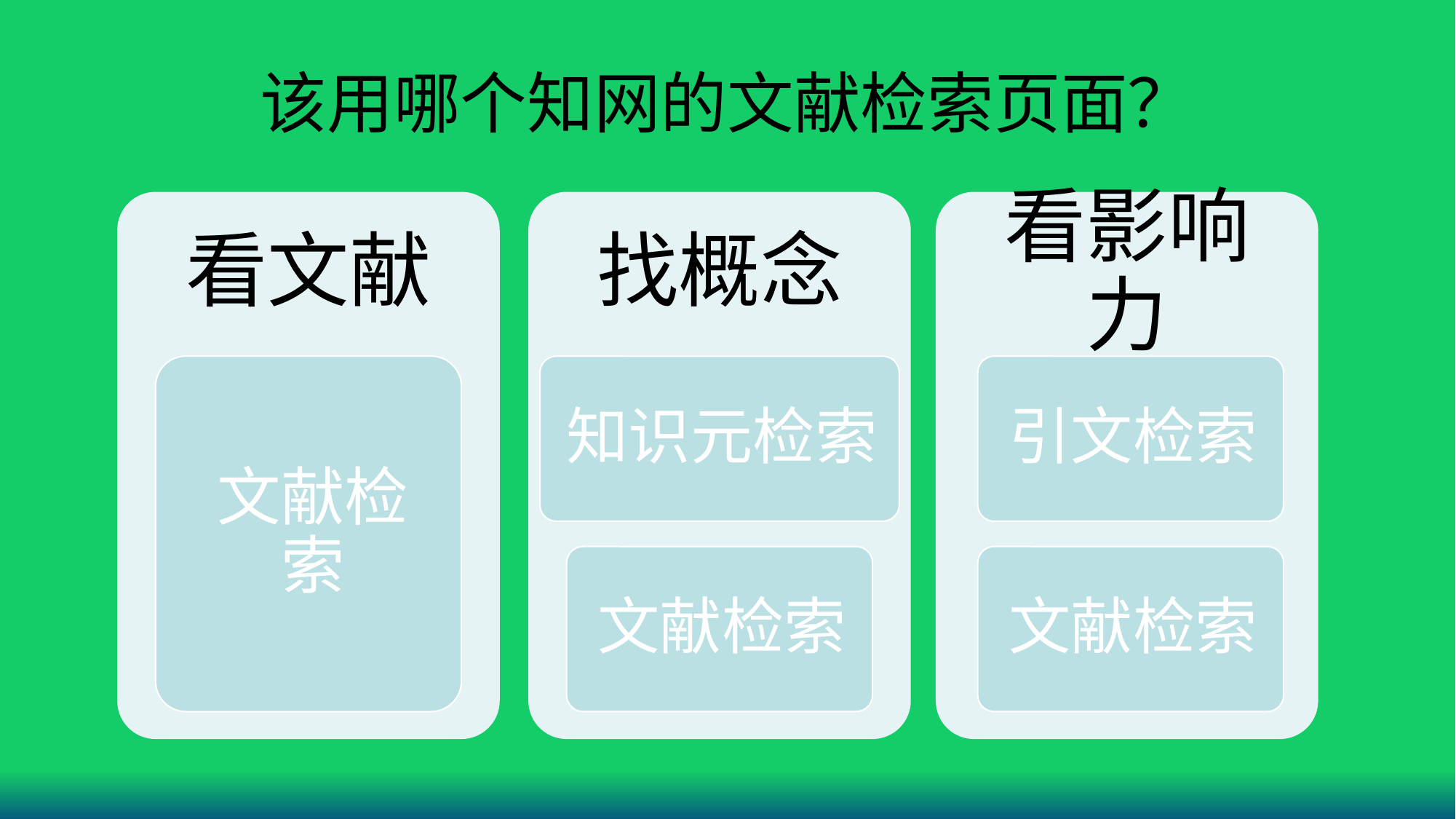

# 该用哪个知网的文献检索页面？
看文献
文献检索
找概念
知识元检索
文献检索
看影响力
引文检索
文献检索